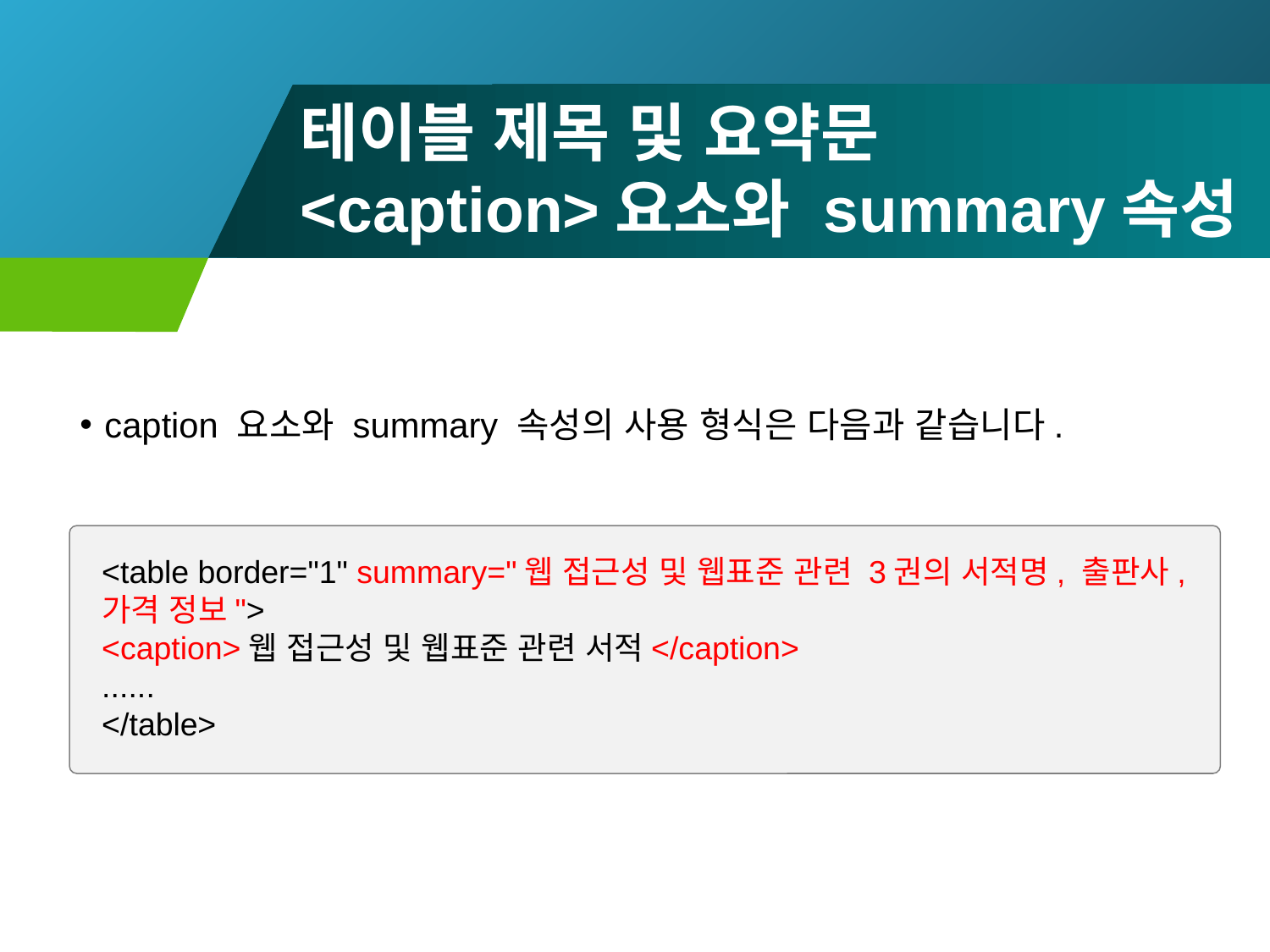

# 테이블 제목 및 요약문 <caption>요소와 summary속성

caption 요소와 summary 속성의 사용 형식은 다음과 같습니다.

<table border="1" summary="웹 접근성 및 웹표준 관련 3권의 서적명, 출판사, 가격 정보">
<caption>웹 접근성 및 웹표준 관련 서적</caption>
......
</table>